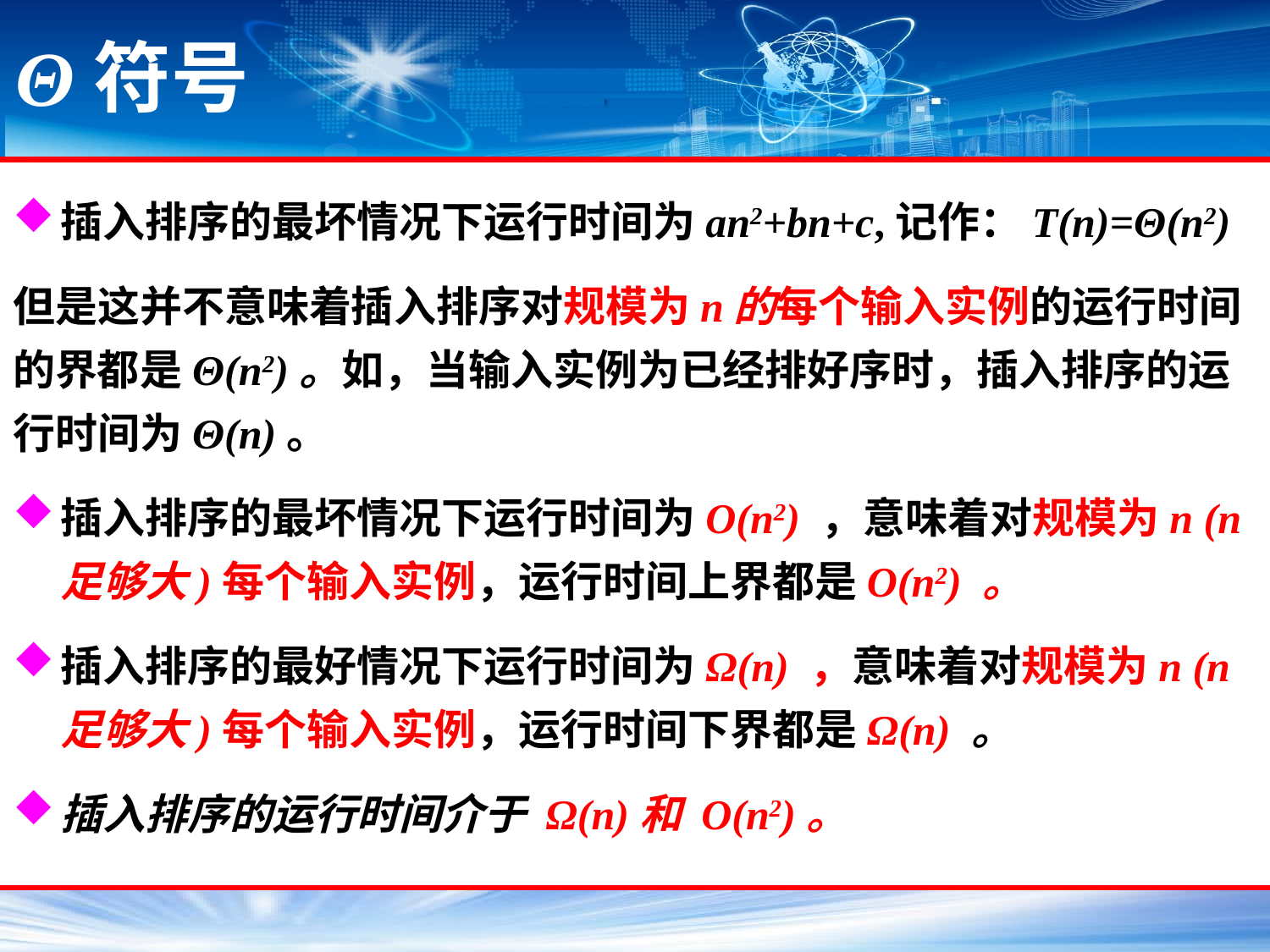

# Θ符号
插入排序的最坏情况下运行时间为an2+bn+c,记作：T(n)=Θ(n2)
但是这并不意味着插入排序对规模为n的每个输入实例的运行时间的界都是Θ(n2)。如，当输入实例为已经排好序时，插入排序的运行时间为Θ(n)。
插入排序的最坏情况下运行时间为Ο(n2) ，意味着对规模为n (n足够大)每个输入实例，运行时间上界都是Ο(n2) 。
插入排序的最好情况下运行时间为Ω(n) ，意味着对规模为n (n足够大)每个输入实例，运行时间下界都是Ω(n) 。
插入排序的运行时间介于 Ω(n)和 Ο(n2)。